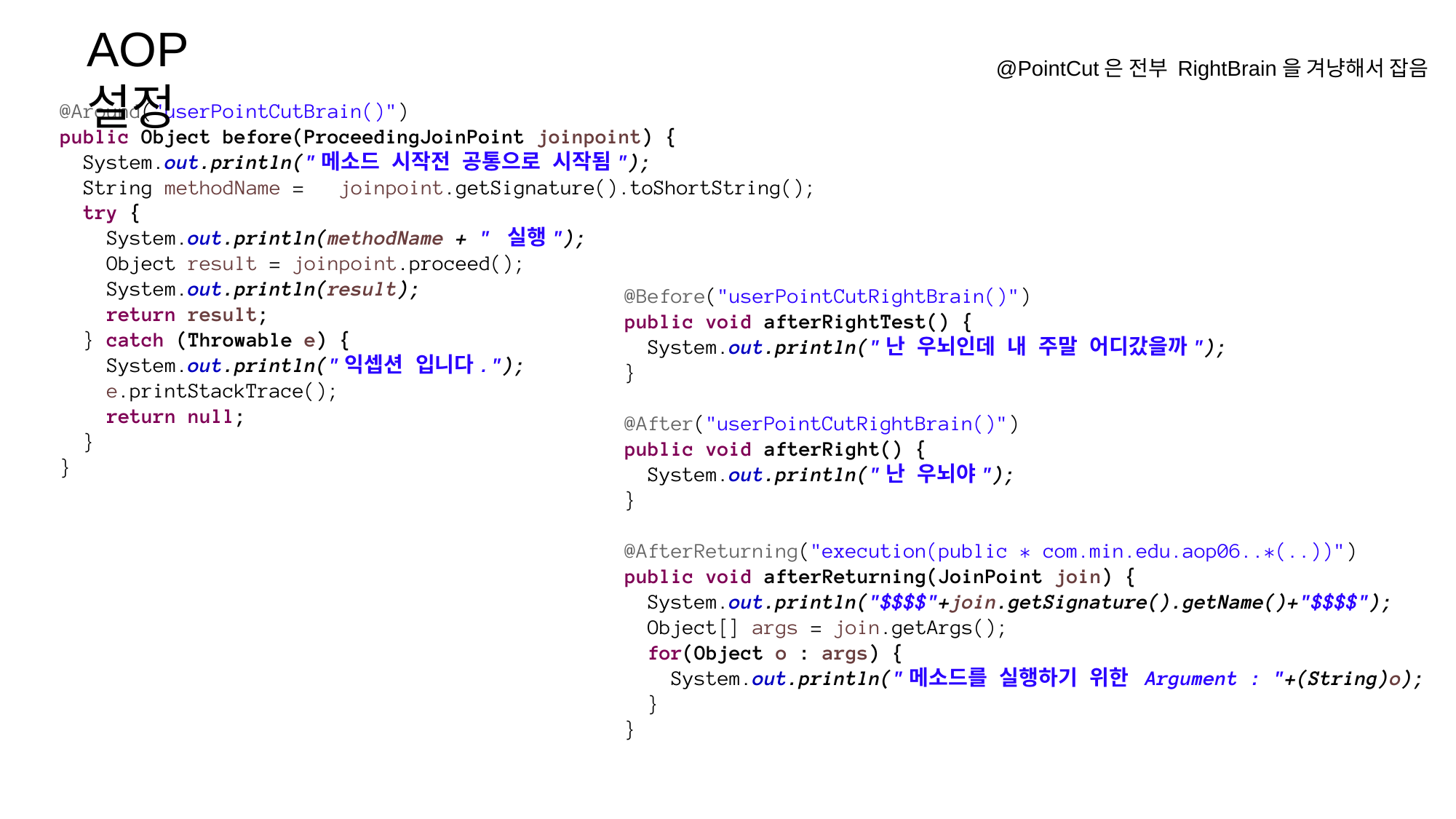

AOP 설정
@PointCut은 전부 RightBrain을 겨냥해서 잡음
@Around("userPointCutBrain()")
public Object before(ProceedingJoinPoint joinpoint) {
  System.out.println("메소드 시작전 공통으로 시작됨");
  String methodName =   joinpoint.getSignature().toShortString();
  try {
    System.out.println(methodName + " 실행");
    Object result = joinpoint.proceed();
    System.out.println(result);
    return result;
  } catch (Throwable e) {
    System.out.println("익셉션 입니다.");
    e.printStackTrace();
    return null;
  }
}
@Before("userPointCutRightBrain()")
public void afterRightTest() {
  System.out.println("난 우뇌인데 내 주말 어디갔을까");
}

@After("userPointCutRightBrain()")
public void afterRight() {
  System.out.println("난 우뇌야");
}

@AfterReturning("execution(public * com.min.edu.aop06..*(..))")
public void afterReturning(JoinPoint join) {
  System.out.println("$$$$"+join.getSignature().getName()+"$$$$");
  Object[] args = join.getArgs();
  for(Object o : args) {
    System.out.println("메소드를 실행하기 위한 Argument : "+(String)o);
  }
}